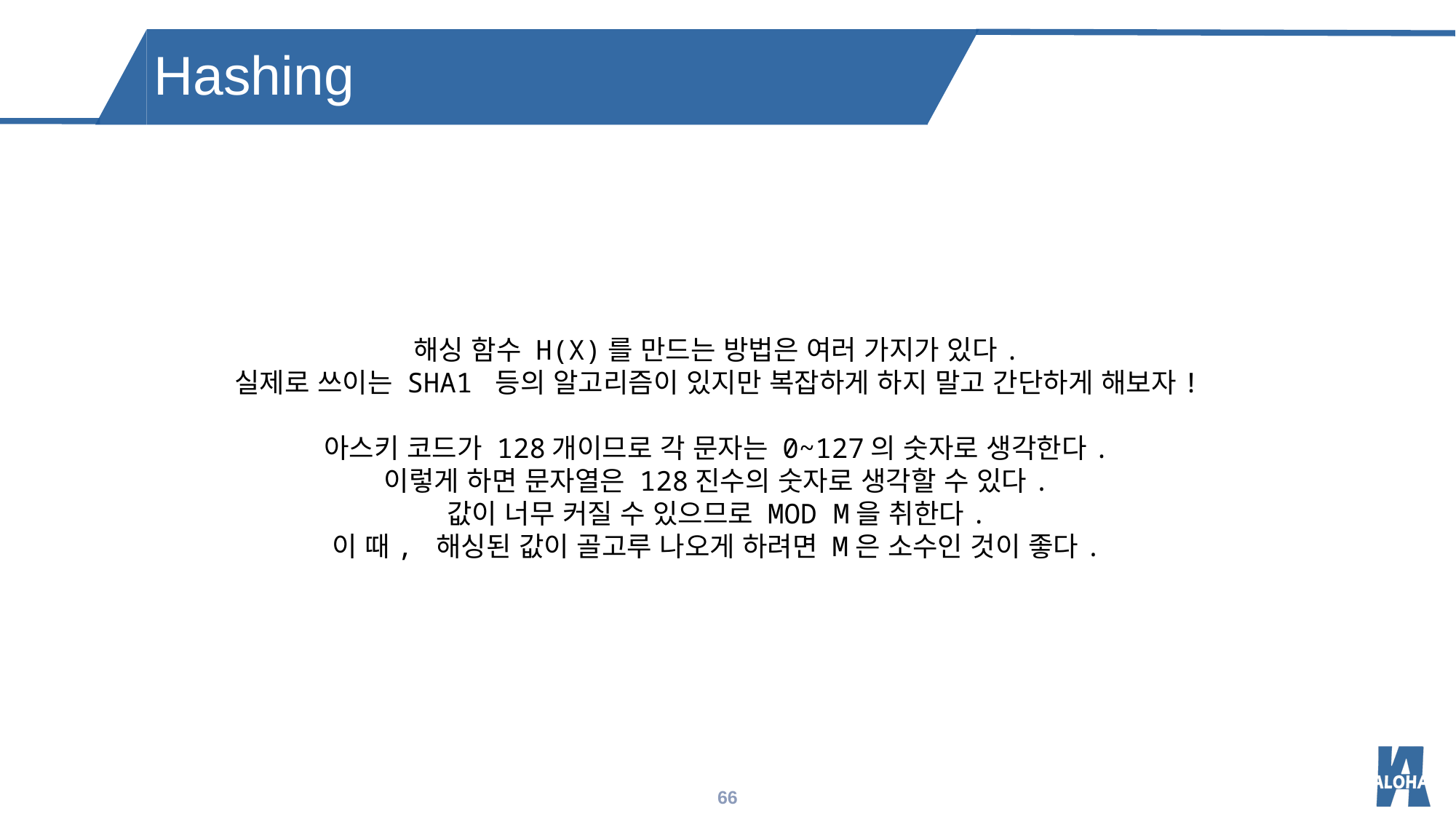

Hashing
해싱 함수 H(X)를 만드는 방법은 여러 가지가 있다.
실제로 쓰이는 SHA1 등의 알고리즘이 있지만 복잡하게 하지 말고 간단하게 해보자!

아스키 코드가 128개이므로 각 문자는 0~127의 숫자로 생각한다.
이렇게 하면 문자열은 128진수의 숫자로 생각할 수 있다.
값이 너무 커질 수 있으므로 MOD M을 취한다.
이 때, 해싱된 값이 골고루 나오게 하려면 M은 소수인 것이 좋다.
66